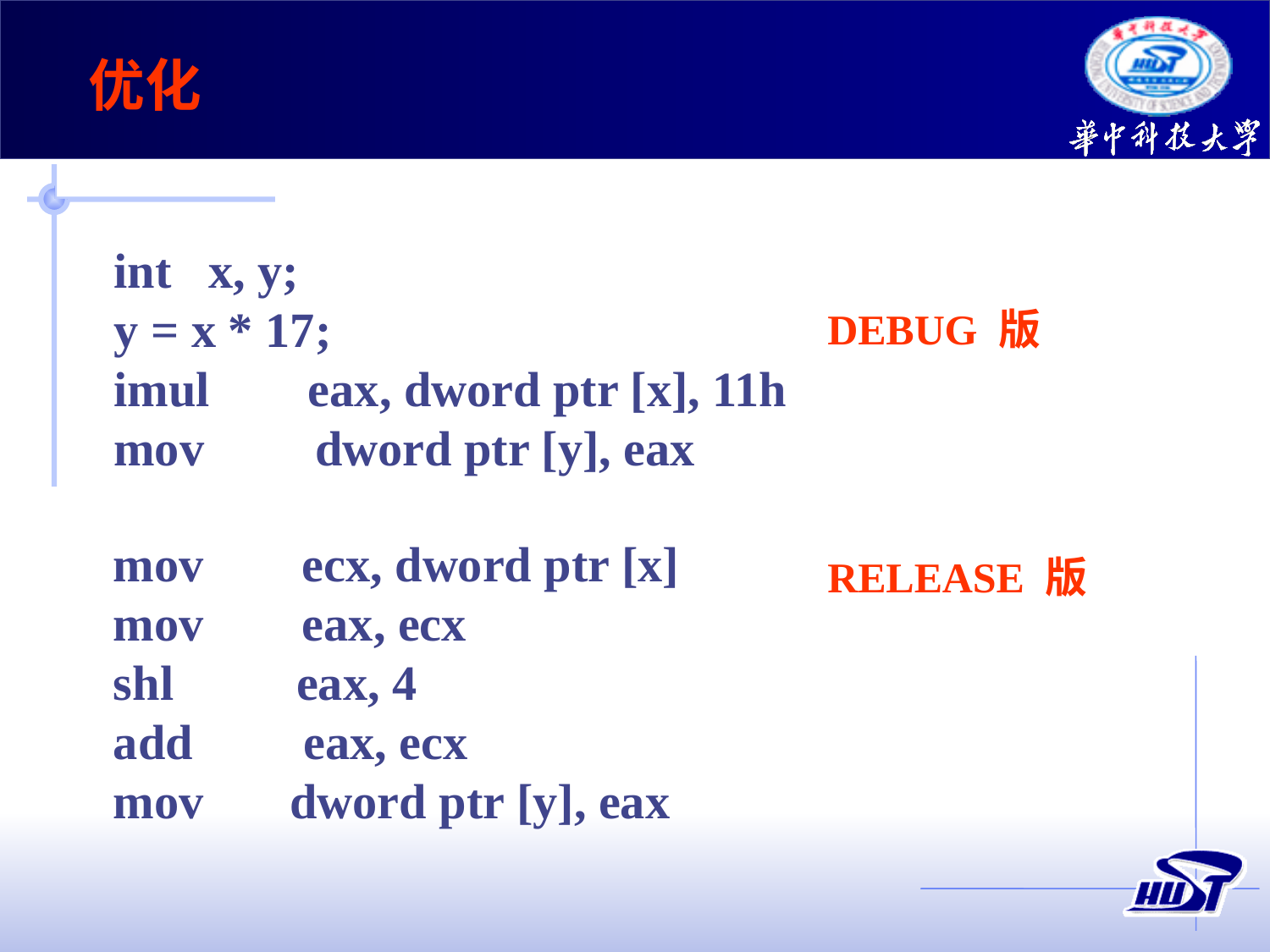

优化
 int   x, y;
 y = x * 17;
 imul        eax, dword ptr [x], 11h
 mov         dword ptr [y], eax

DEBUG 版
 mov        ecx, dword ptr [x]
 mov        eax, ecx
 shl          eax, 4
 add         eax, ecx
 mov       dword ptr [y], eax
RELEASE 版